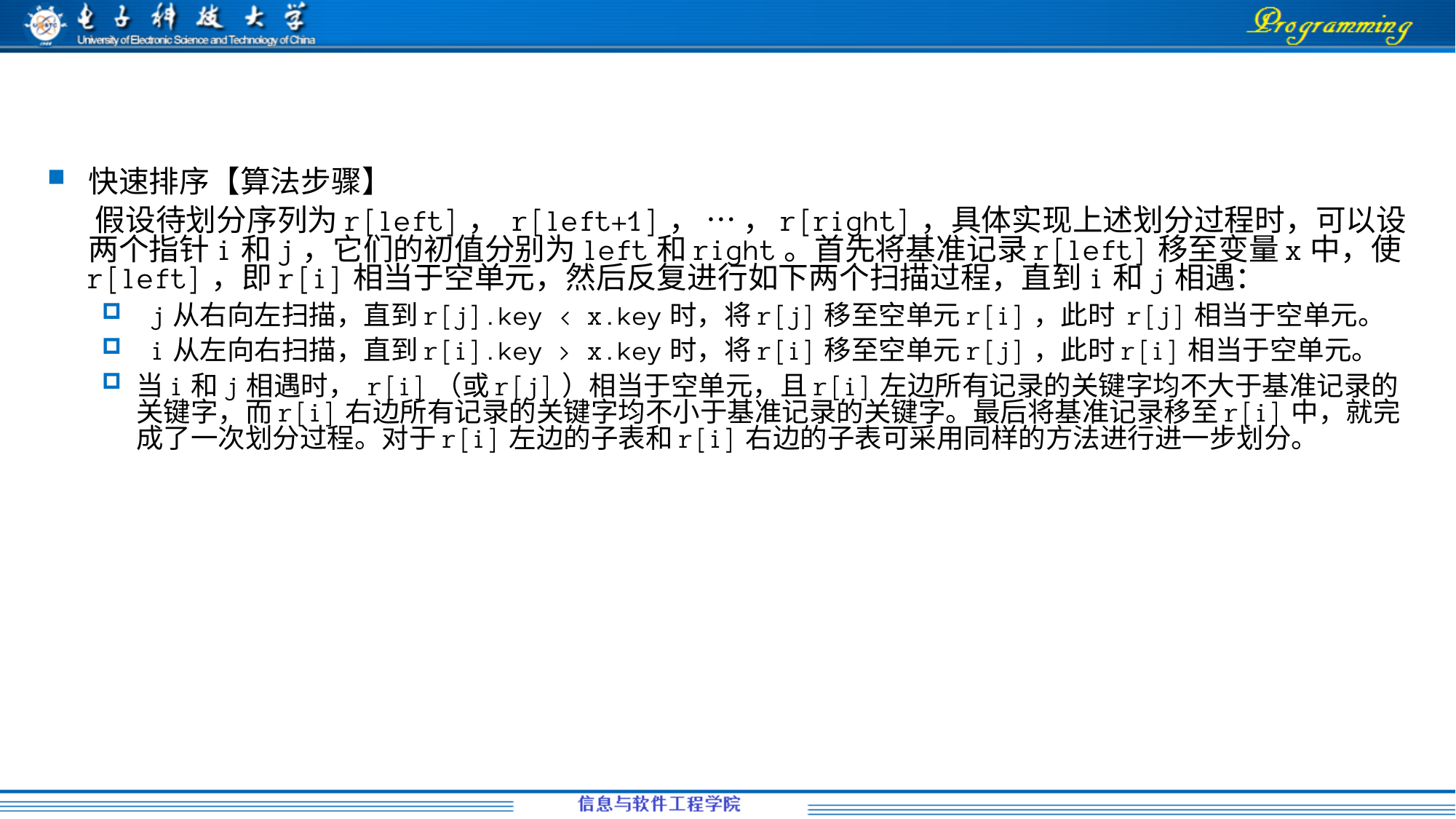

#
快速排序【算法步骤】
      假设待划分序列为r[left]， r[left+1]， … ，r[right]，具体实现上述划分过程时，可以设两个指针i和j，它们的初值分别为left和right。首先将基准记录r[left]移至变量x中，使r[left]，即r[i]相当于空单元，然后反复进行如下两个扫描过程，直到i和j相遇：
 j从右向左扫描，直到r[j].key < x.key时，将r[j]移至空单元r[i]，此时 r[j]相当于空单元。
 i从左向右扫描，直到r[i].key > x.key时，将r[i]移至空单元r[j]，此时r[i]相当于空单元。
当i和j相遇时， r[i]（或r[j]）相当于空单元，且r[i]左边所有记录的关键字均不大于基准记录的关键字，而r[i]右边所有记录的关键字均不小于基准记录的关键字。最后将基准记录移至r[i]中，就完成了一次划分过程。对于r[i]左边的子表和r[i]右边的子表可采用同样的方法进行进一步划分。